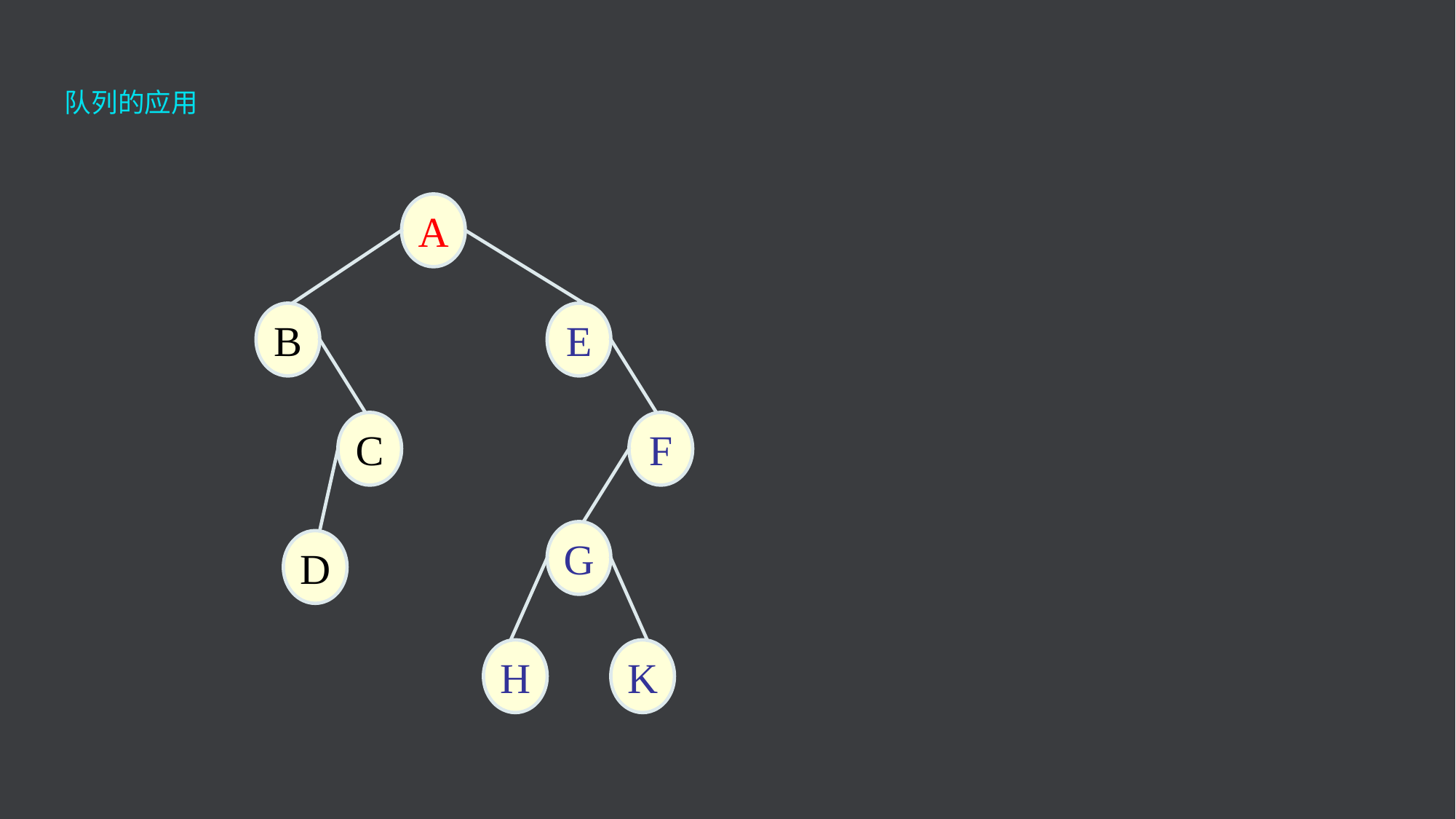

队列的应用
A

B
E

C
F

G
D

H
K